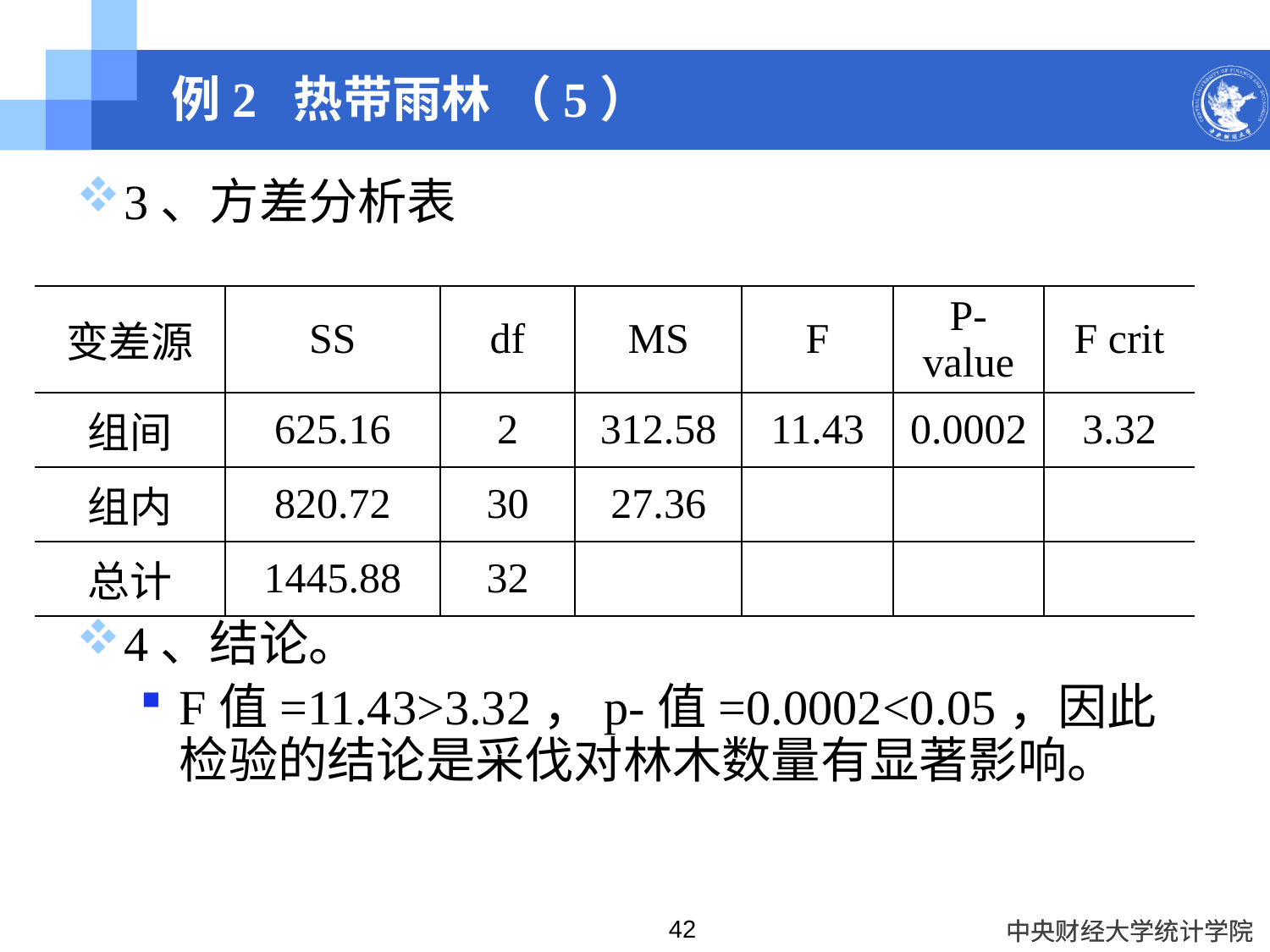

# 例2  热带雨林 （5）
3、方差分析表

4、结论。
F值=11.43>3.32，p-值=0.0002<0.05，因此检验的结论是采伐对林木数量有显著影响。

| 变差源 | SS | df | MS | F | P-value | F crit |
| --- | --- | --- | --- | --- | --- | --- |
| 组间 | 625.16 | 2 | 312.58 | 11.43 | 0.0002 | 3.32 |
| 组内 | 820.72 | 30 | 27.36 |  |  |  |
| 总计 | 1445.88 | 32 |  |  |  |  |
42